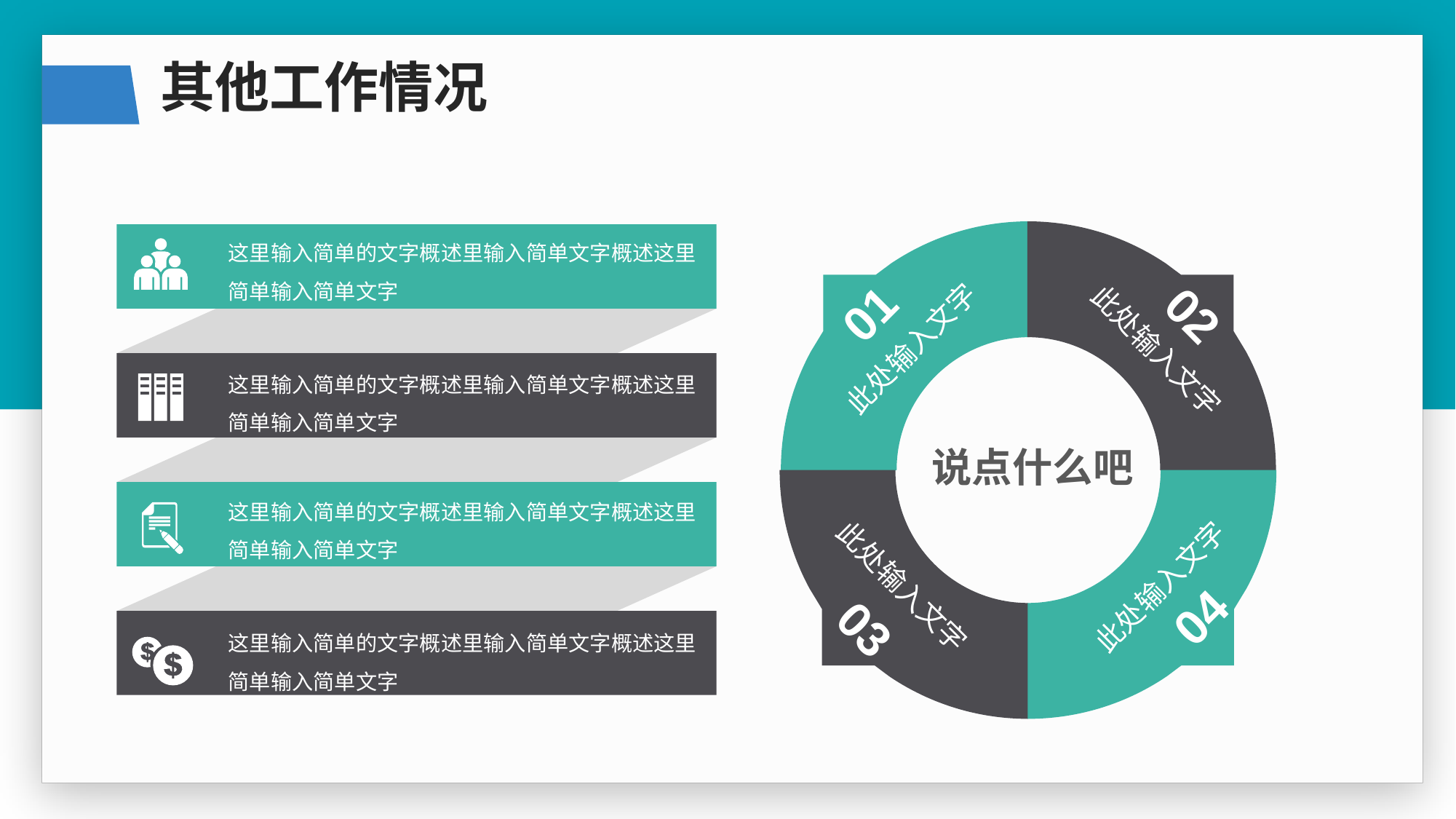

其他工作情况

01
02
此处输入文字
此处输入文字

此处输入文字
此处输入文字
04
03
这里输入简单的文字概述里输入简单文字概述这里简单输入简单文字

这里输入简单的文字概述里输入简单文字概述这里简单输入简单文字

说点什么吧

这里输入简单的文字概述里输入简单文字概述这里简单输入简单文字

这里输入简单的文字概述里输入简单文字概述这里简单输入简单文字